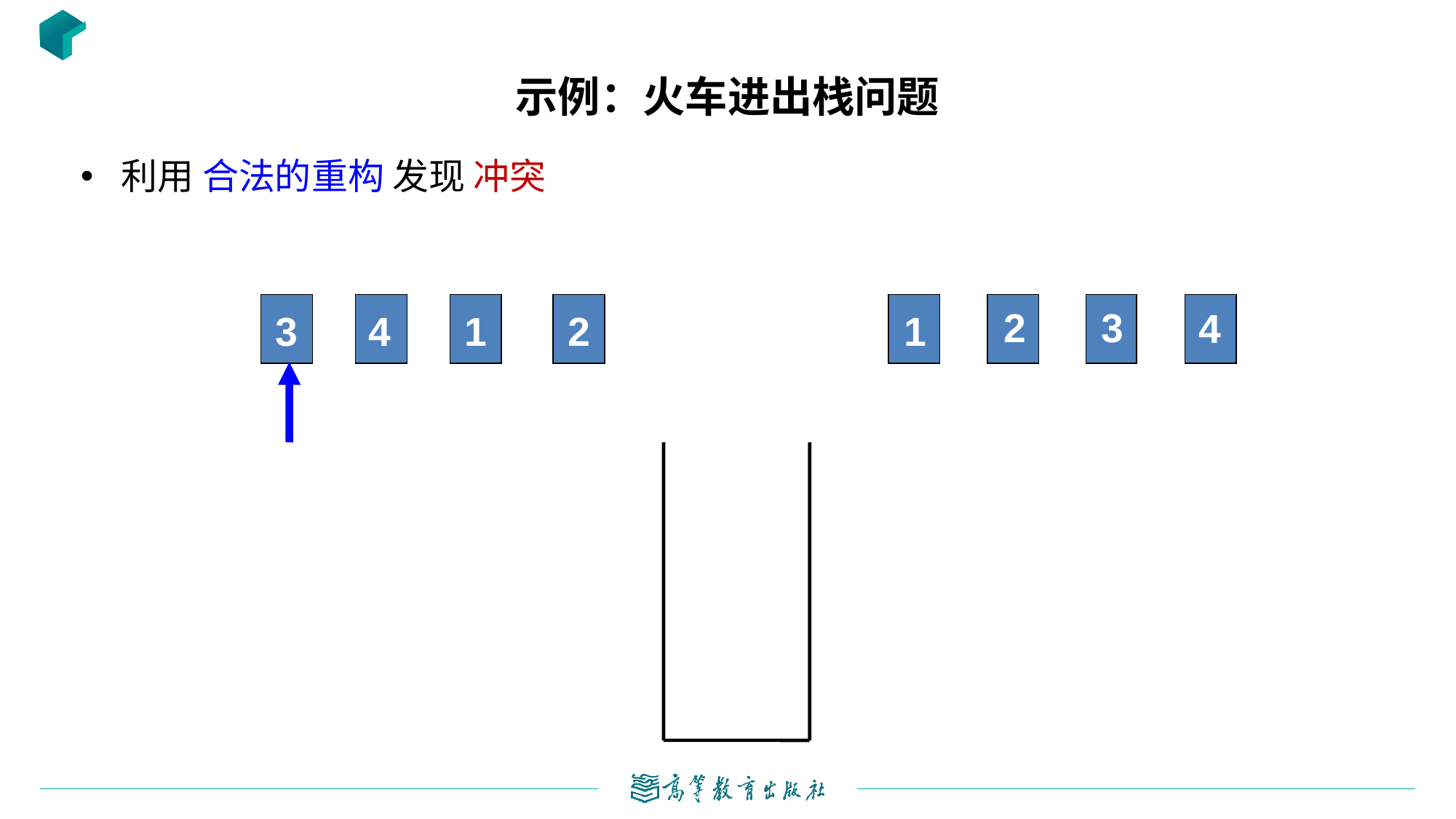

# 示例：火车进出栈问题
利用 合法的重构 发现 冲突

3

4

1

2

1

2

3

4